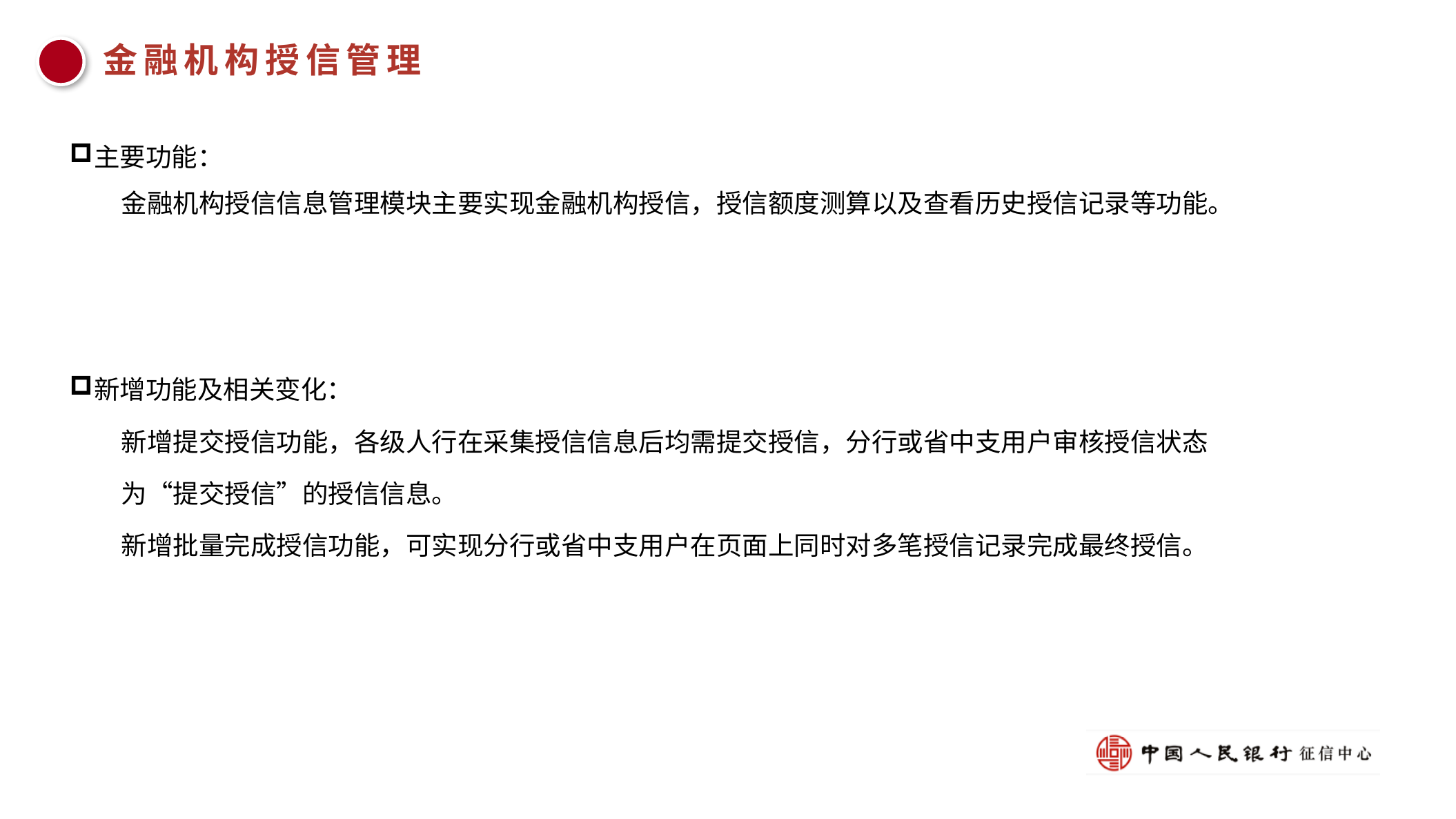

金融机构授信管理

主要功能：
金融机构授信信息管理模块主要实现金融机构授信，授信额度测算以及查看历史授信记录等功能。

新增功能及相关变化：
新增提交授信功能，各级人行在采集授信信息后均需提交授信，分行或省中支用户审核授信状态
为“提交授信”的授信信息。
新增批量完成授信功能，可实现分行或省中支用户在页面上同时对多笔授信记录完成最终授信。